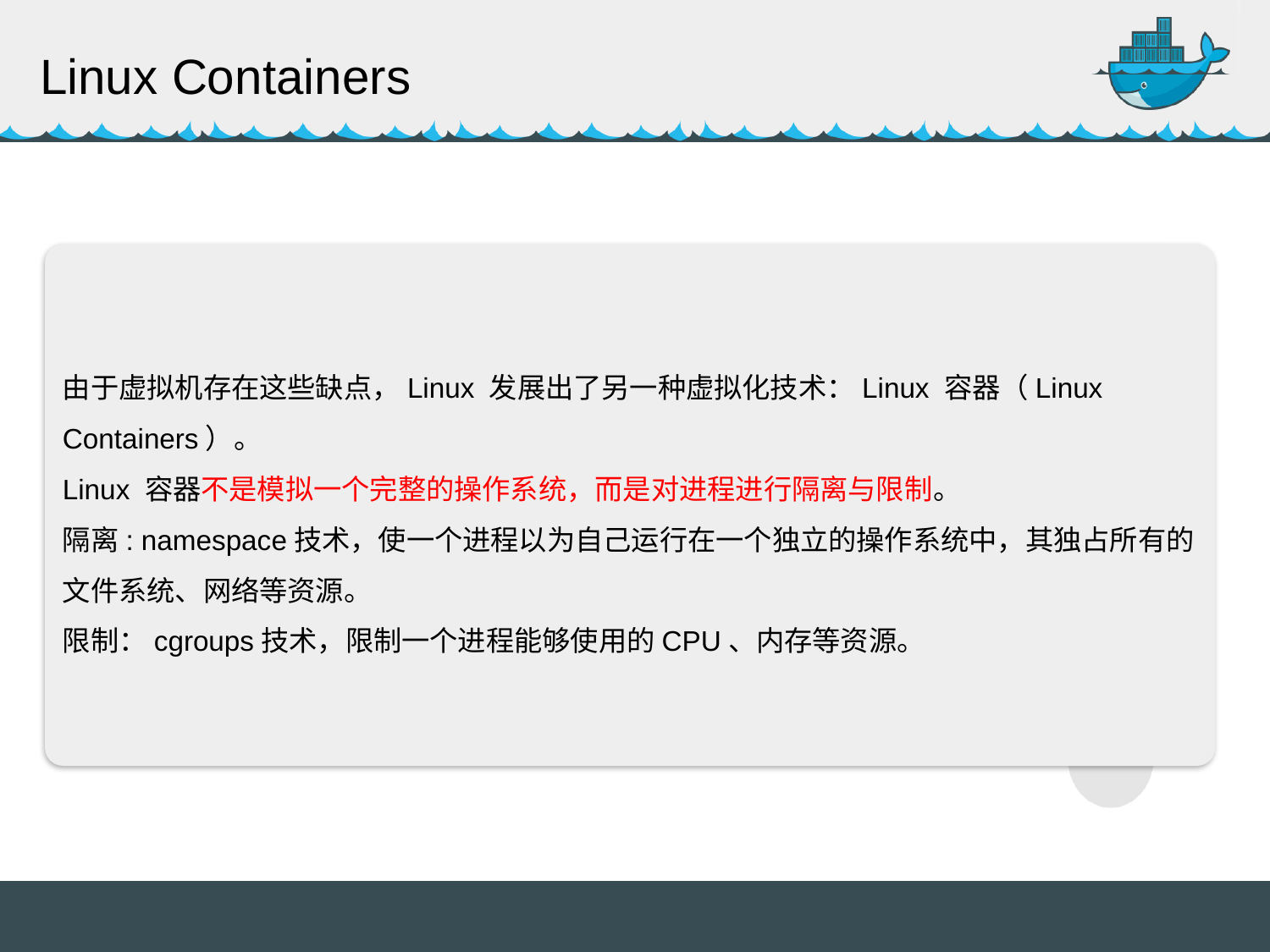

Linux Containers
由于虚拟机存在这些缺点，Linux 发展出了另一种虚拟化技术：Linux 容器（Linux Containers）。
Linux 容器不是模拟一个完整的操作系统，而是对进程进行隔离与限制。
隔离: namespace技术，使一个进程以为自己运行在一个独立的操作系统中，其独占所有的文件系统、网络等资源。
限制：cgroups技术，限制一个进程能够使用的CPU、内存等资源。